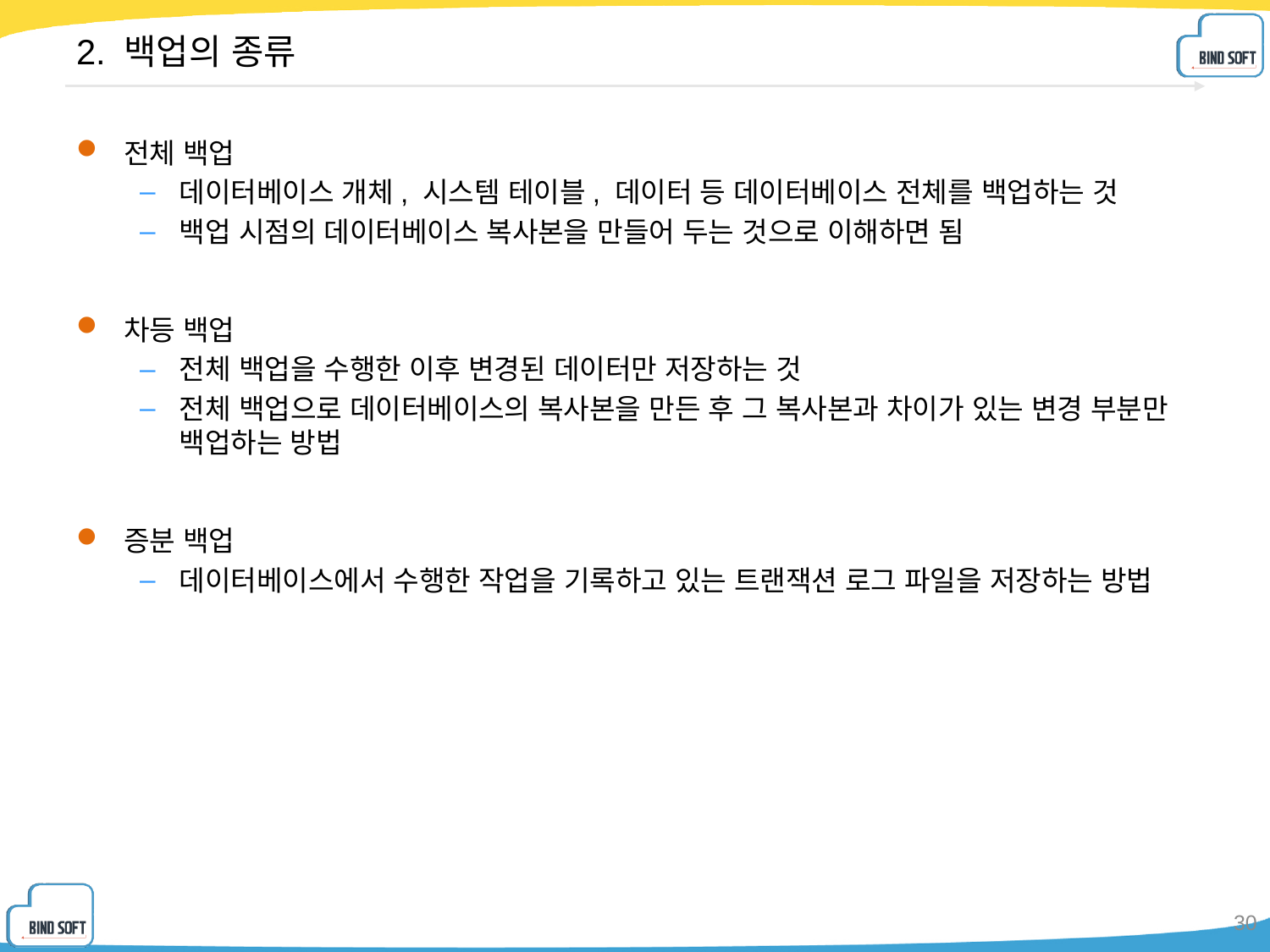

# 2. 백업의 종류
전체 백업
데이터베이스 개체, 시스템 테이블, 데이터 등 데이터베이스 전체를 백업하는 것
백업 시점의 데이터베이스 복사본을 만들어 두는 것으로 이해하면 됨

차등 백업
전체 백업을 수행한 이후 변경된 데이터만 저장하는 것
전체 백업으로 데이터베이스의 복사본을 만든 후 그 복사본과 차이가 있는 변경 부분만 백업하는 방법

증분 백업
데이터베이스에서 수행한 작업을 기록하고 있는 트랜잭션 로그 파일을 저장하는 방법
30